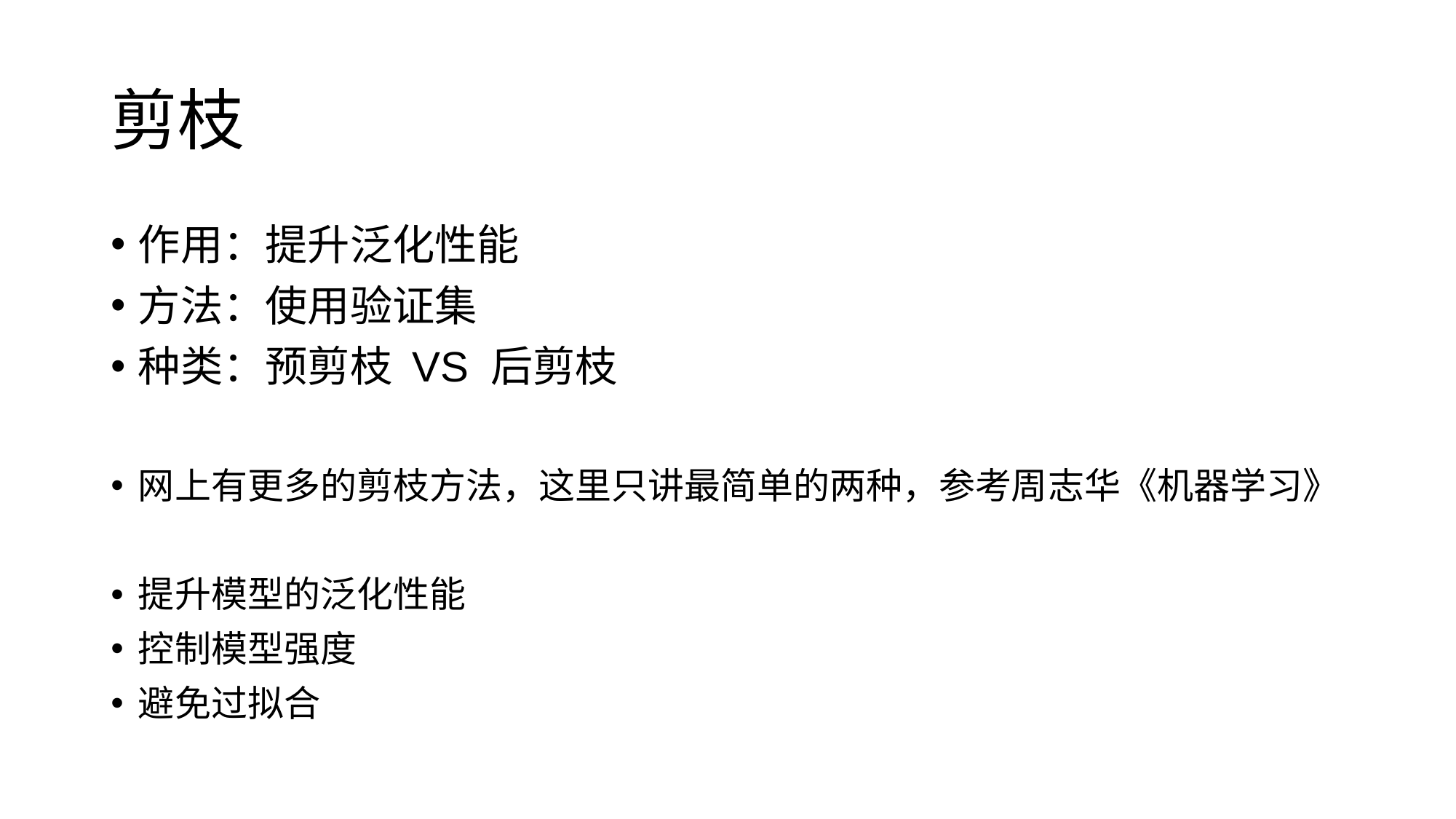

# 剪枝
作用：提升泛化性能
方法：使用验证集
种类：预剪枝 VS 后剪枝

网上有更多的剪枝方法，这里只讲最简单的两种，参考周志华《机器学习》

提升模型的泛化性能
控制模型强度
避免过拟合